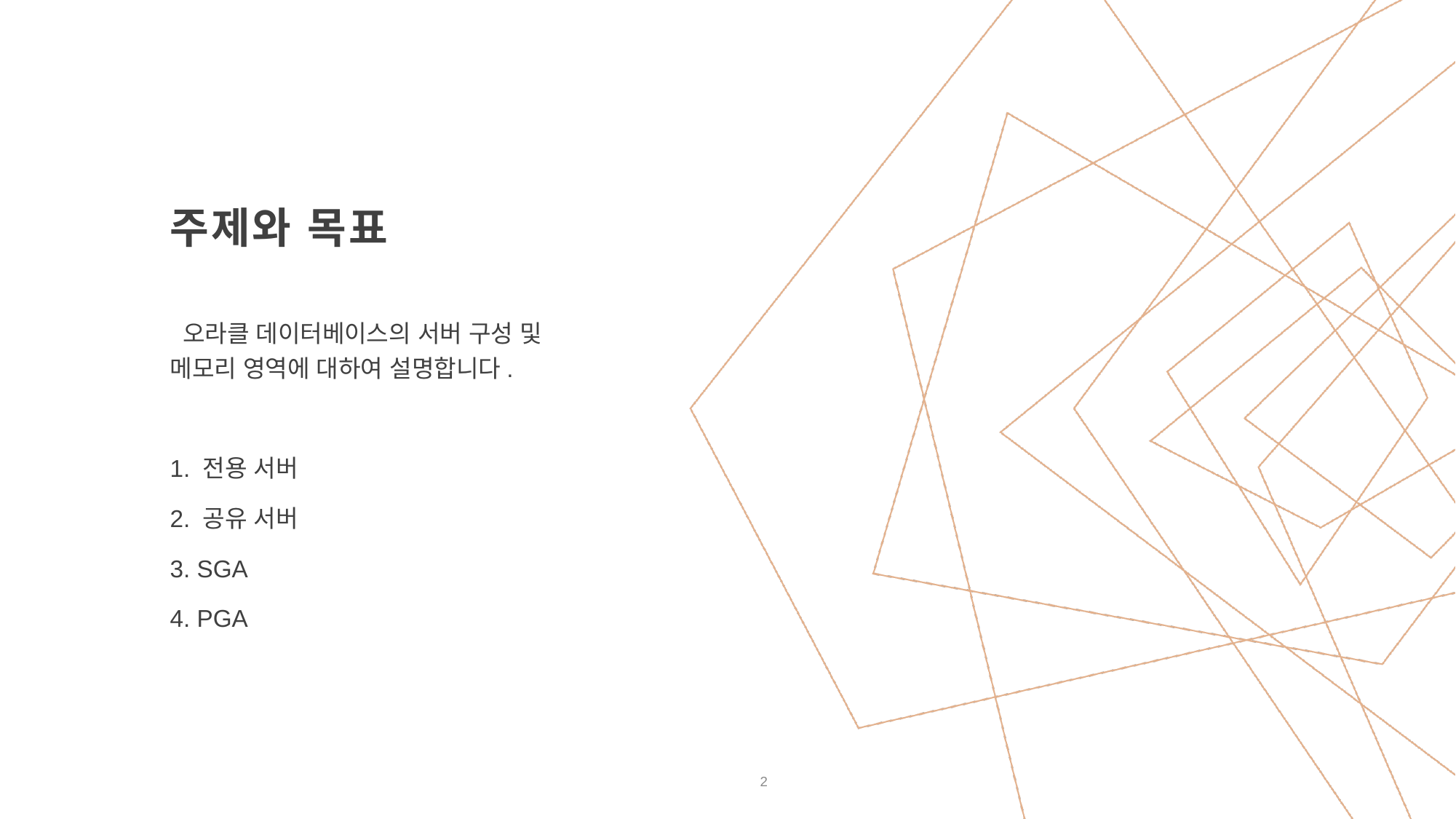

# 주제와 목표
 오라클 데이터베이스의 서버 구성 및 메모리 영역에 대하여 설명합니다.

1. 전용 서버
2. 공유 서버
3. SGA
4. PGA
2